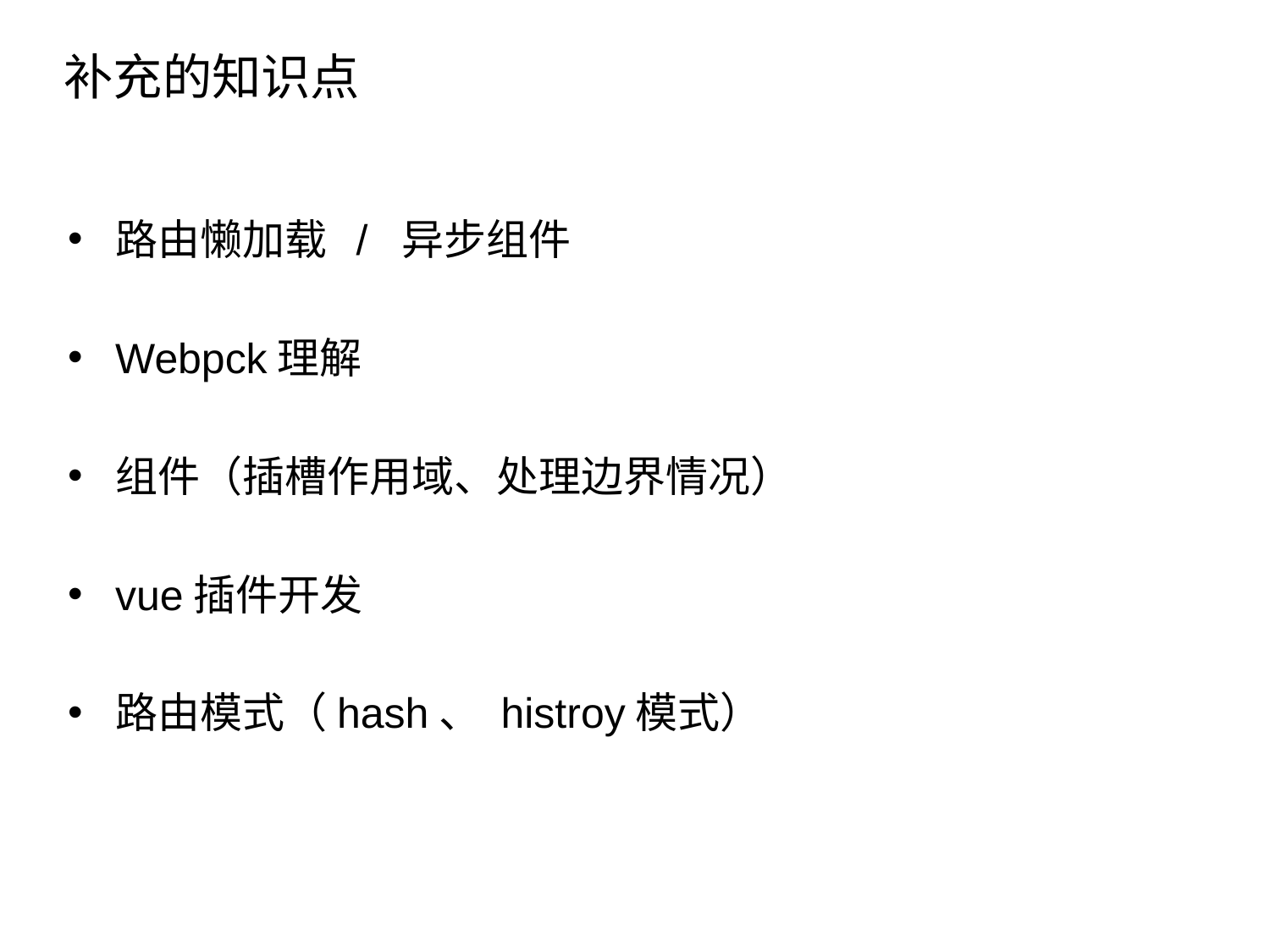

补充的知识点
路由懒加载  /  异步组件

Webpck理解

组件（插槽作用域、处理边界情况）

vue插件开发

路由模式（hash、 histroy模式）